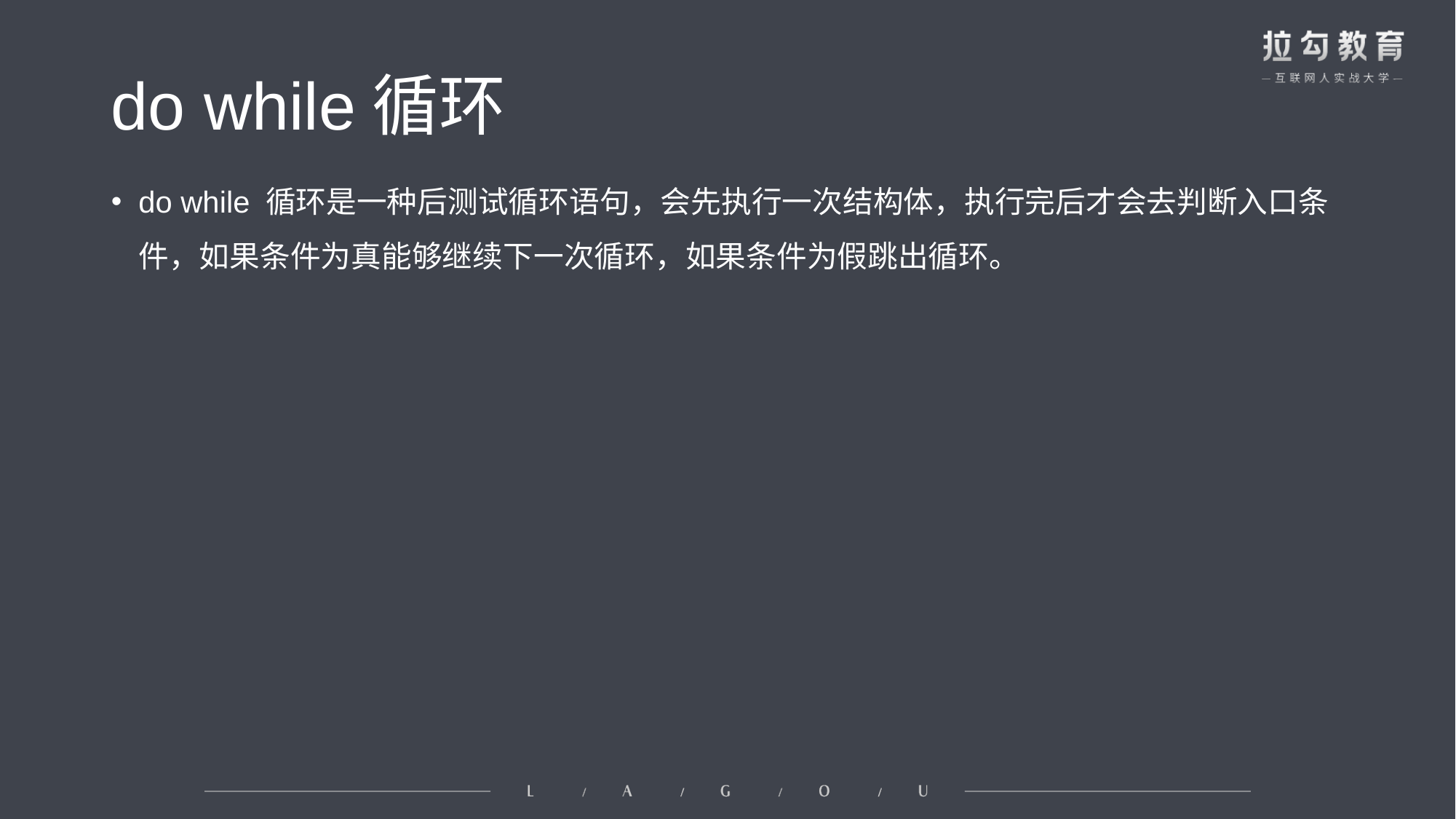

# do while循环
do while 循环是一种后测试循环语句，会先执行一次结构体，执行完后才会去判断入口条件，如果条件为真能够继续下一次循环，如果条件为假跳出循环。